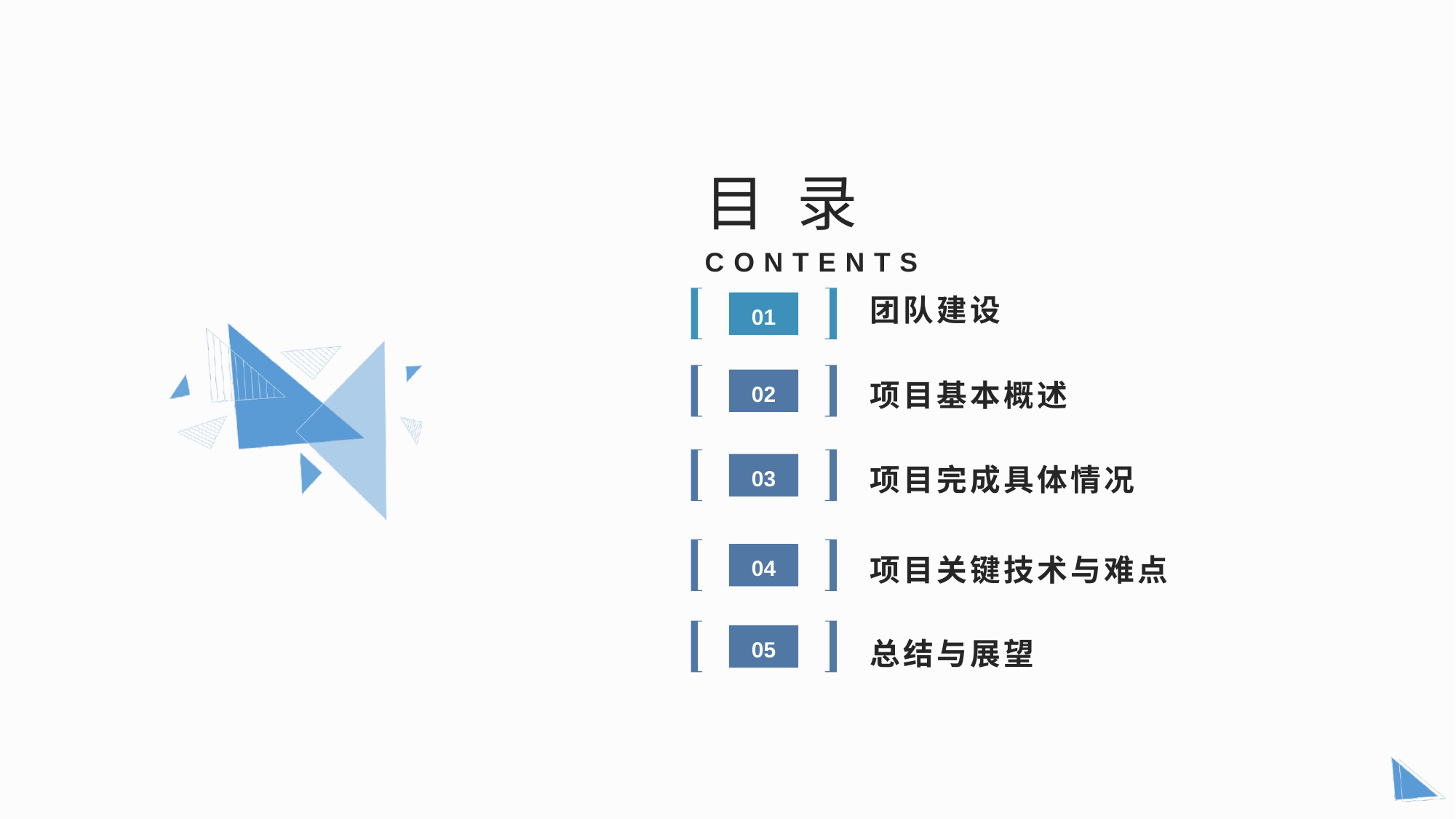

目 录
CONTENTS
团队建设

01
项目基本概述

02
项目完成具体情况

03
项目关键技术与难点

04
总结与展望

05